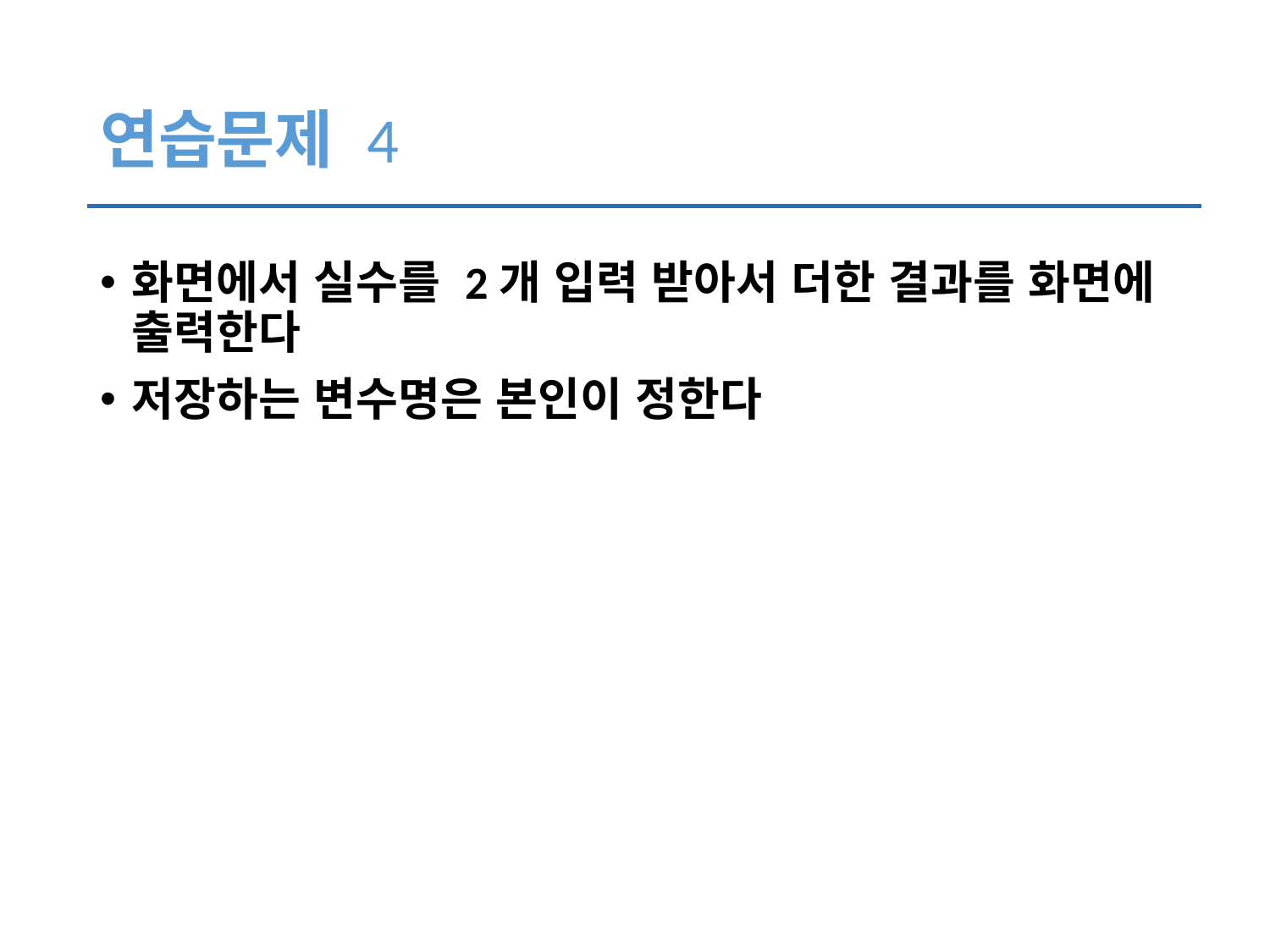

# 연습문제 4
화면에서 실수를 2개 입력 받아서 더한 결과를 화면에 출력한다
저장하는 변수명은 본인이 정한다